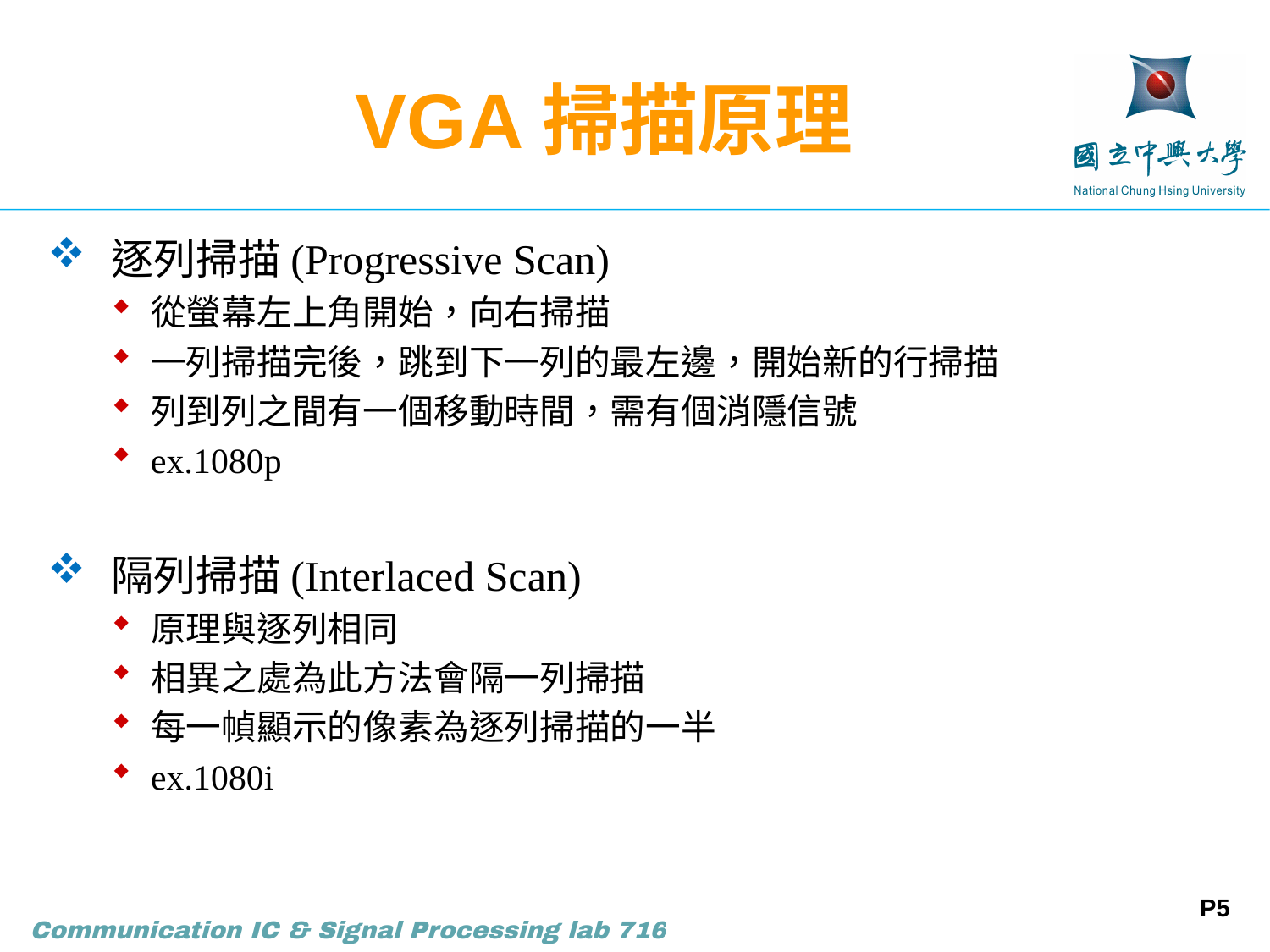

# VGA掃描原理
逐列掃描(Progressive Scan)
從螢幕左上角開始，向右掃描
一列掃描完後，跳到下一列的最左邊，開始新的行掃描
列到列之間有一個移動時間，需有個消隱信號
ex.1080p

隔列掃描(Interlaced Scan)
原理與逐列相同
相異之處為此方法會隔一列掃描
每一幀顯示的像素為逐列掃描的一半
ex.1080i